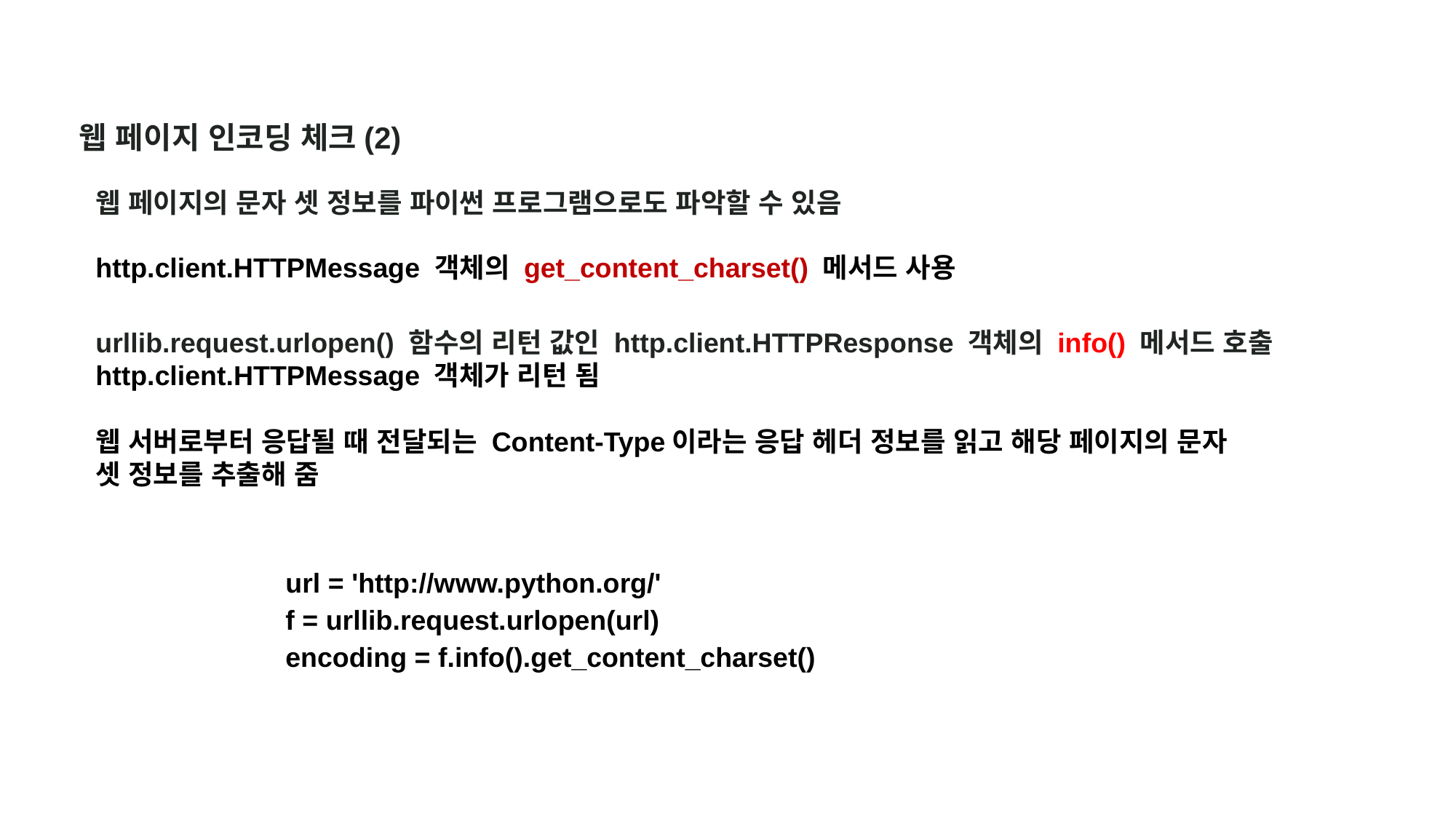

웹 페이지 인코딩 체크(2)
웹 페이지의 문자 셋 정보를 파이썬 프로그램으로도 파악할 수 있음
http.client.HTTPMessage 객체의 get_content_charset() 메서드 사용
urllib.request.urlopen() 함수의 리턴 값인 http.client.HTTPResponse 객체의 info() 메서드 호출 http.client.HTTPMessage 객체가 리턴 됨

웹 서버로부터 응답될 때 전달되는 Content-Type이라는 응답 헤더 정보를 읽고 해당 페이지의 문자 셋 정보를 추출해 줌
url = 'http://www.python.org/'
f = urllib.request.urlopen(url)
encoding = f.info().get_content_charset()
문자 셋 정보를 문자열로 리턴 받음